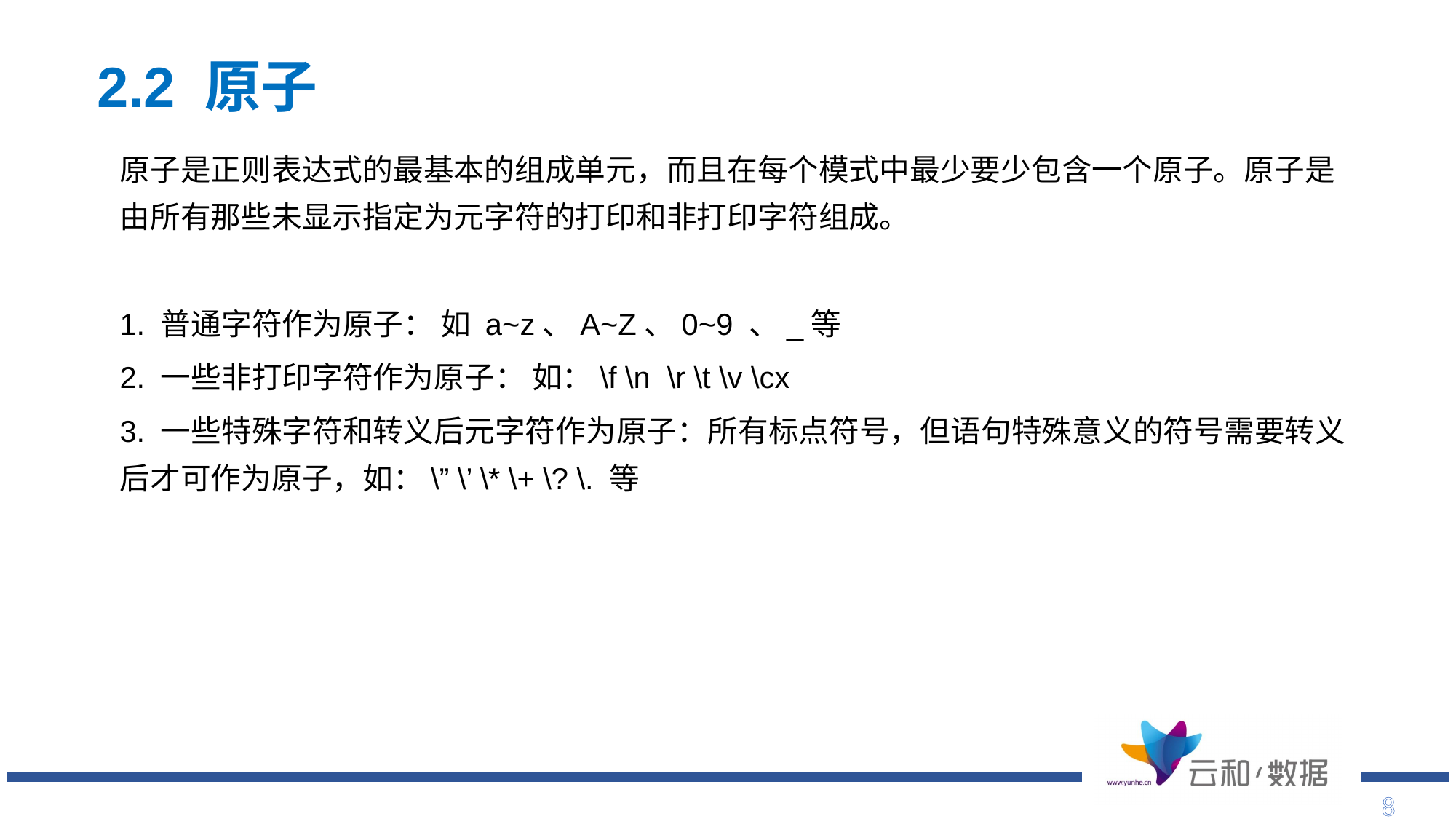

2.2 原子
原子是正则表达式的最基本的组成单元，而且在每个模式中最少要少包含一个原子。原子是由所有那些未显示指定为元字符的打印和非打印字符组成。

1. 普通字符作为原子： 如 a~z、A~Z、0~9 、_等
2. 一些非打印字符作为原子： 如：\f \n  \r \t \v \cx
3. 一些特殊字符和转义后元字符作为原子：所有标点符号，但语句特殊意义的符号需要转义后才可作为原子，如：\” \’ \* \+ \? \. 等